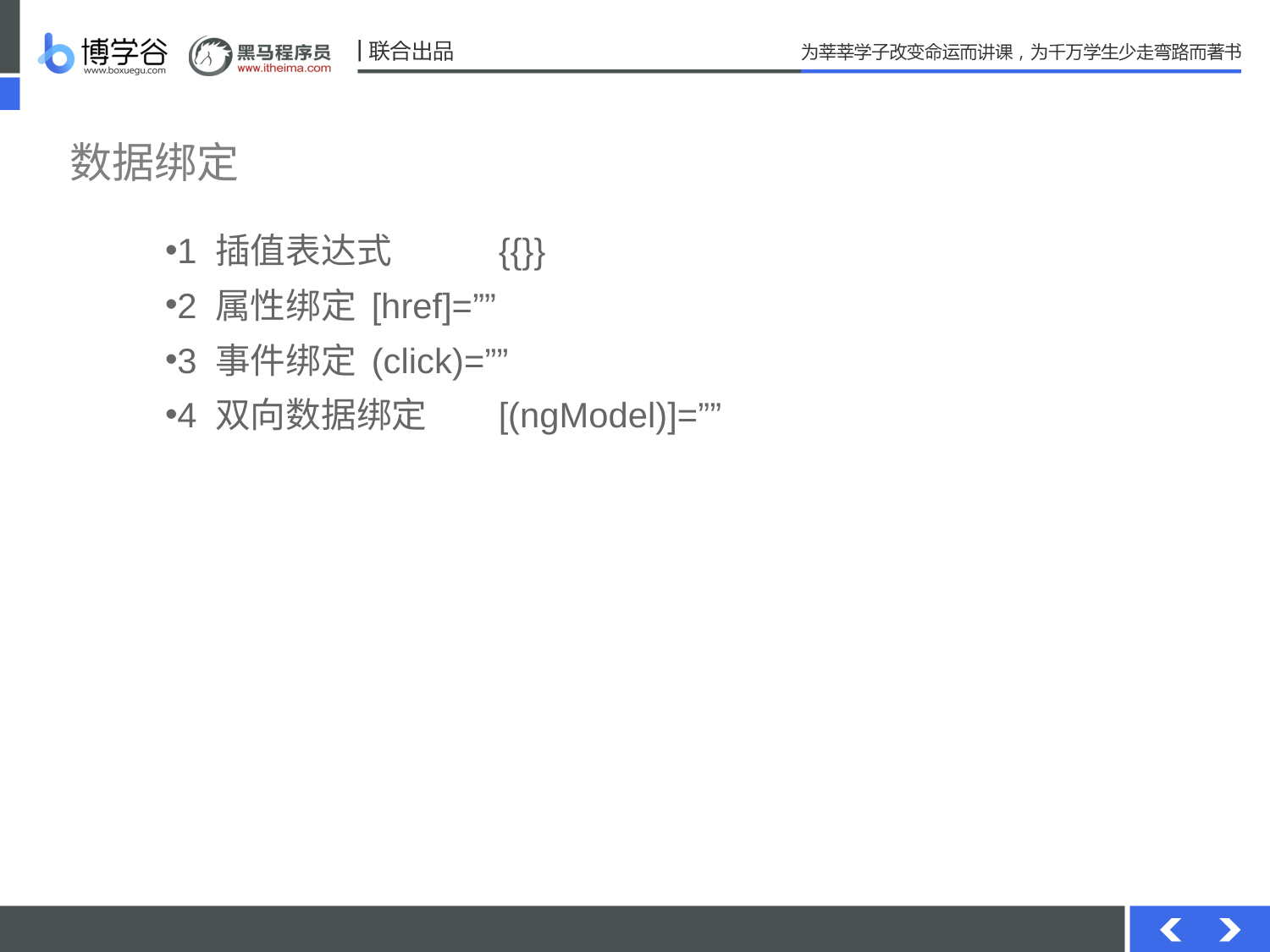

# 数据绑定
1 插值表达式 	{{}}
2 属性绑定	[href]=””
3 事件绑定	(click)=””
4 双向数据绑定	[(ngModel)]=””